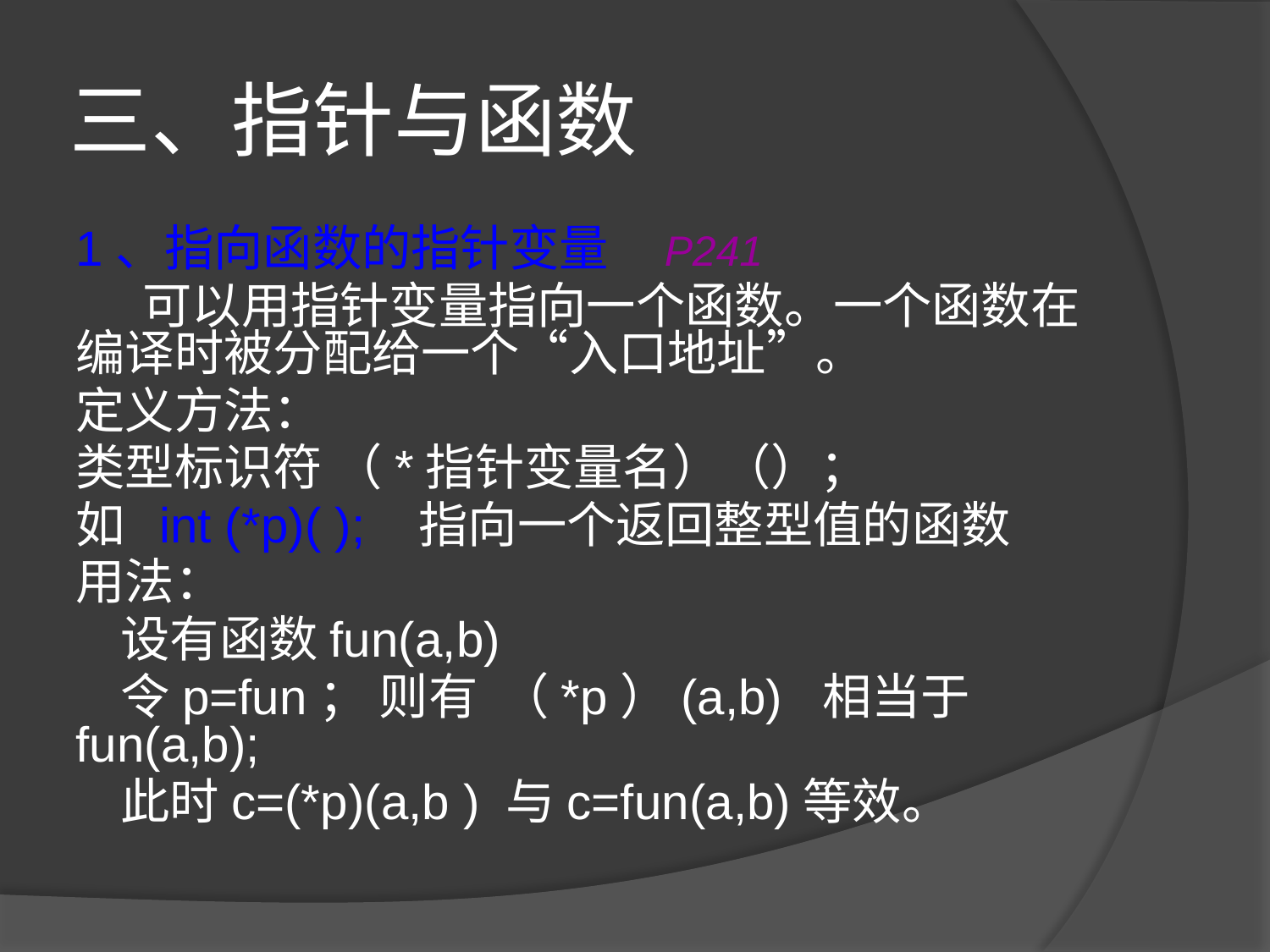

# 三、指针与函数
1、指向函数的指针变量    P241
     可以用指针变量指向一个函数。一个函数在编译时被分配给一个“入口地址”。
定义方法：
类型标识符 （*指针变量名）（）；
如  int (*p)( );   指向一个返回整型值的函数
用法：
   设有函数fun(a,b)
   令p=fun； 则有  （*p）(a,b)  相当于   fun(a,b);
   此时c=(*p)(a,b ) 与c=fun(a,b)等效。